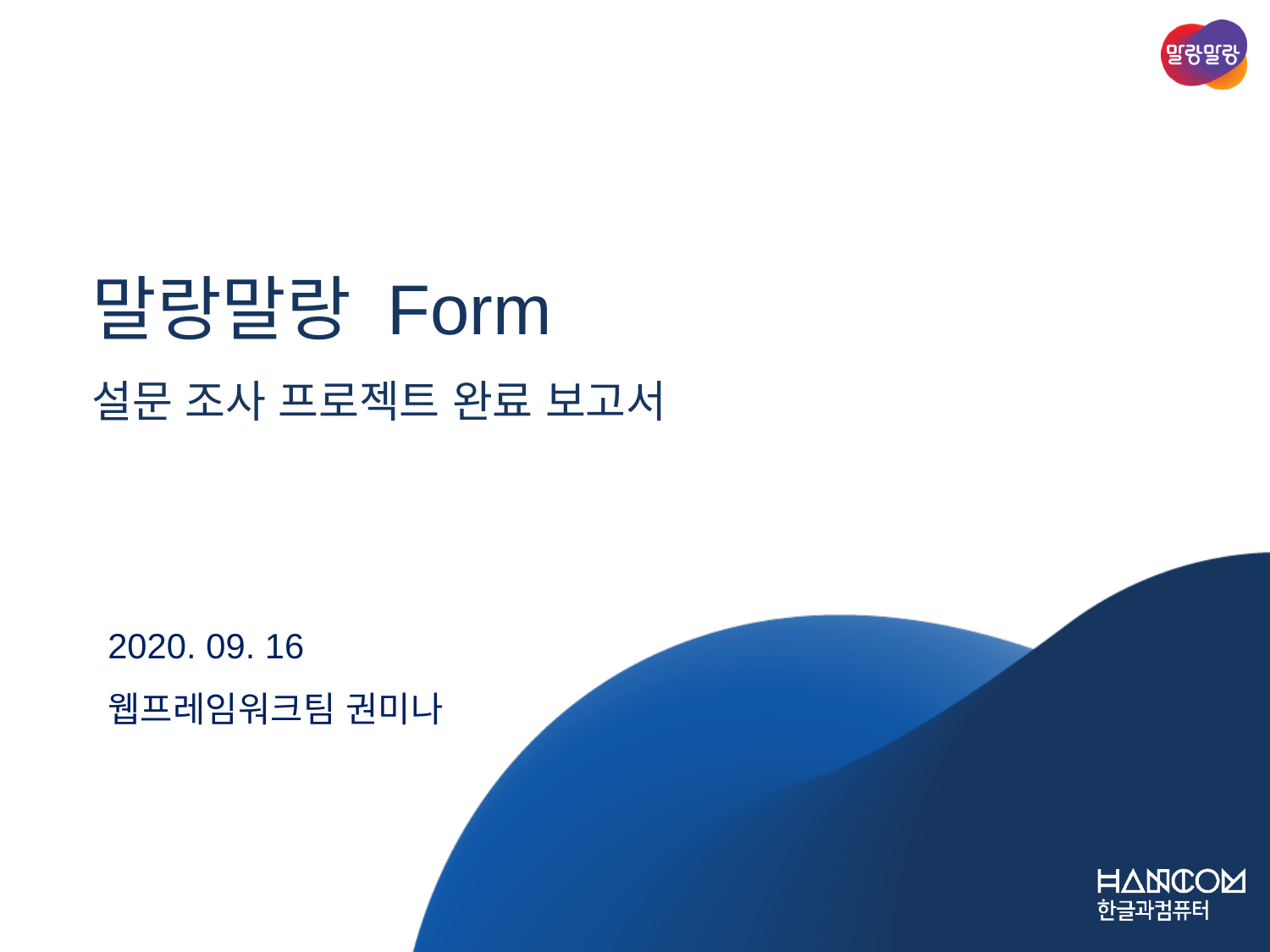

말랑말랑 Form
설문 조사 프로젝트 완료 보고서
2020. 09. 16
웹프레임워크팀 권미나